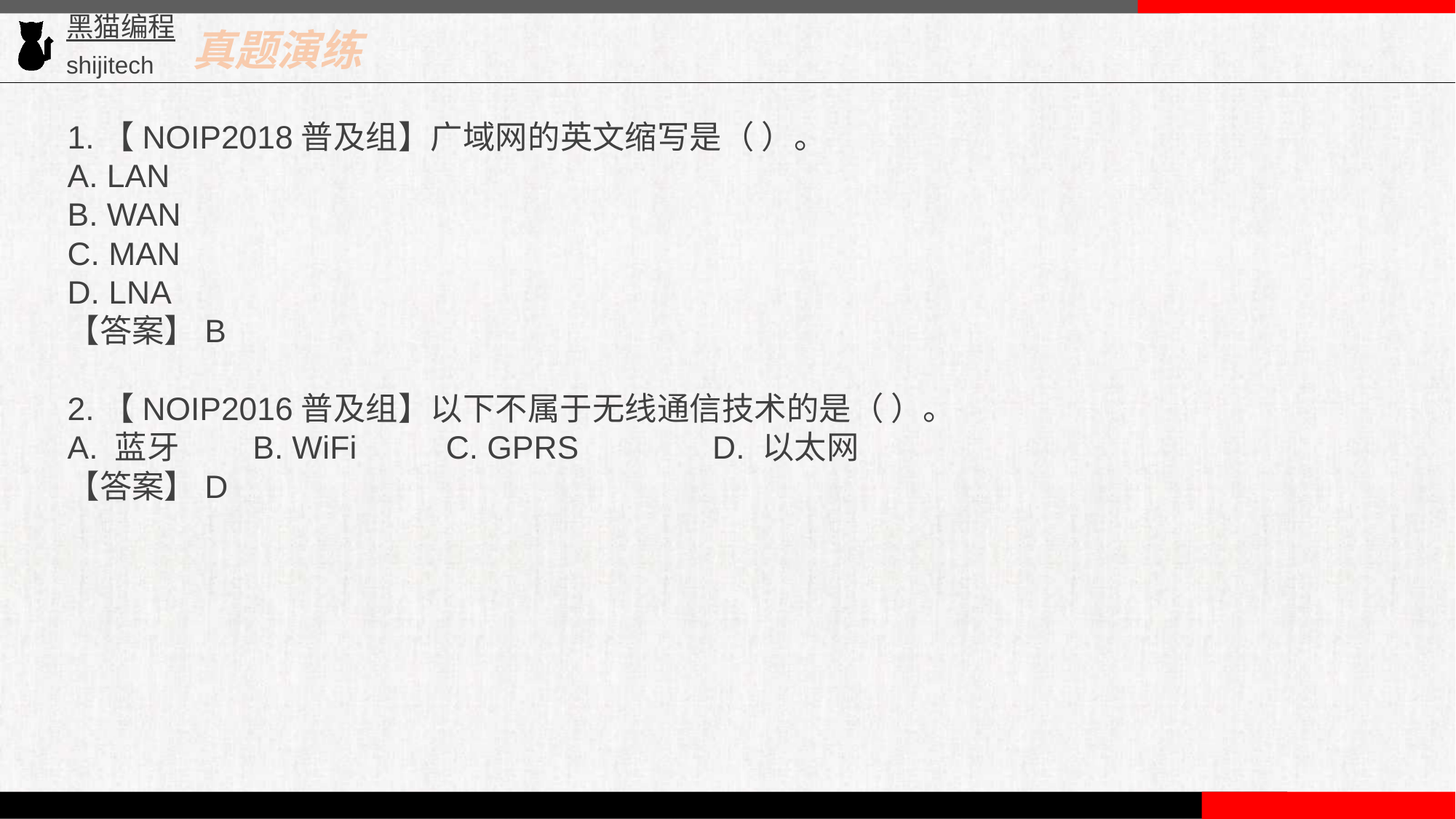

真题演练
1.【NOIP2018普及组】广域网的英文缩写是（ ）。
A. LAN
B. WAN
C. MAN
D. LNA
【答案】B

2.【NOIP2016普及组】以下不属于无线通信技术的是（ ）。
A. 蓝牙         B. WiFi          C. GPRS               D. 以太网
【答案】D